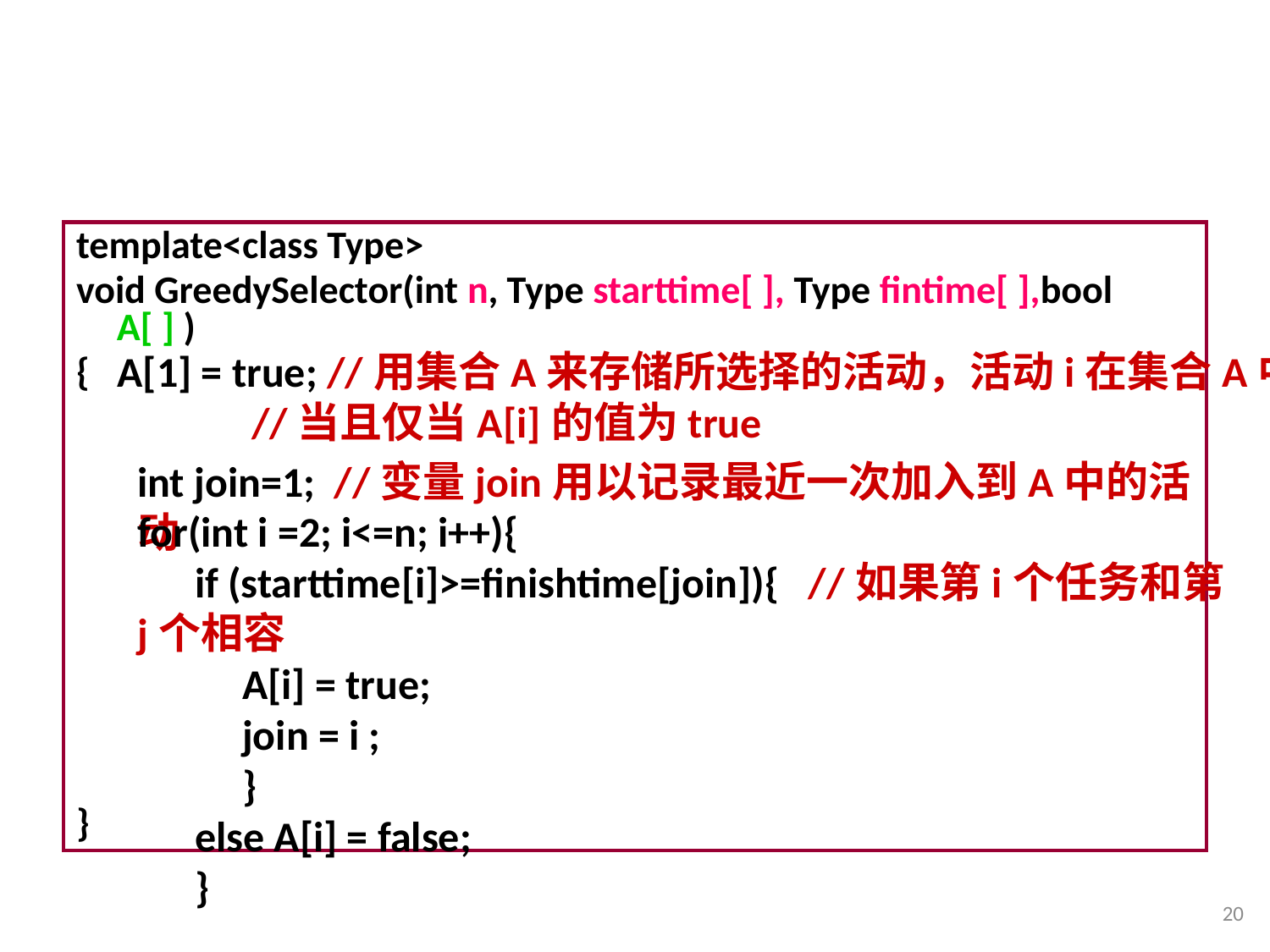

#
template<class Type>
void GreedySelector(int n, Type starttime[ ], Type fintime[ ],bool A[ ] )
{

}
A[1] = true; //用集合A来存储所选择的活动，活动i在集合A中，             //当且仅当A[i]的值为true

int join=1;  //变量join用以记录最近一次加入到A中的活动

for(int i =2; i<=n; i++){
      if (starttime[i]>=finishtime[join]){   //如果第i个任务和第j个相容
           A[i] = true;
           join = i ;
           }
      else A[i] = false;
      }
20